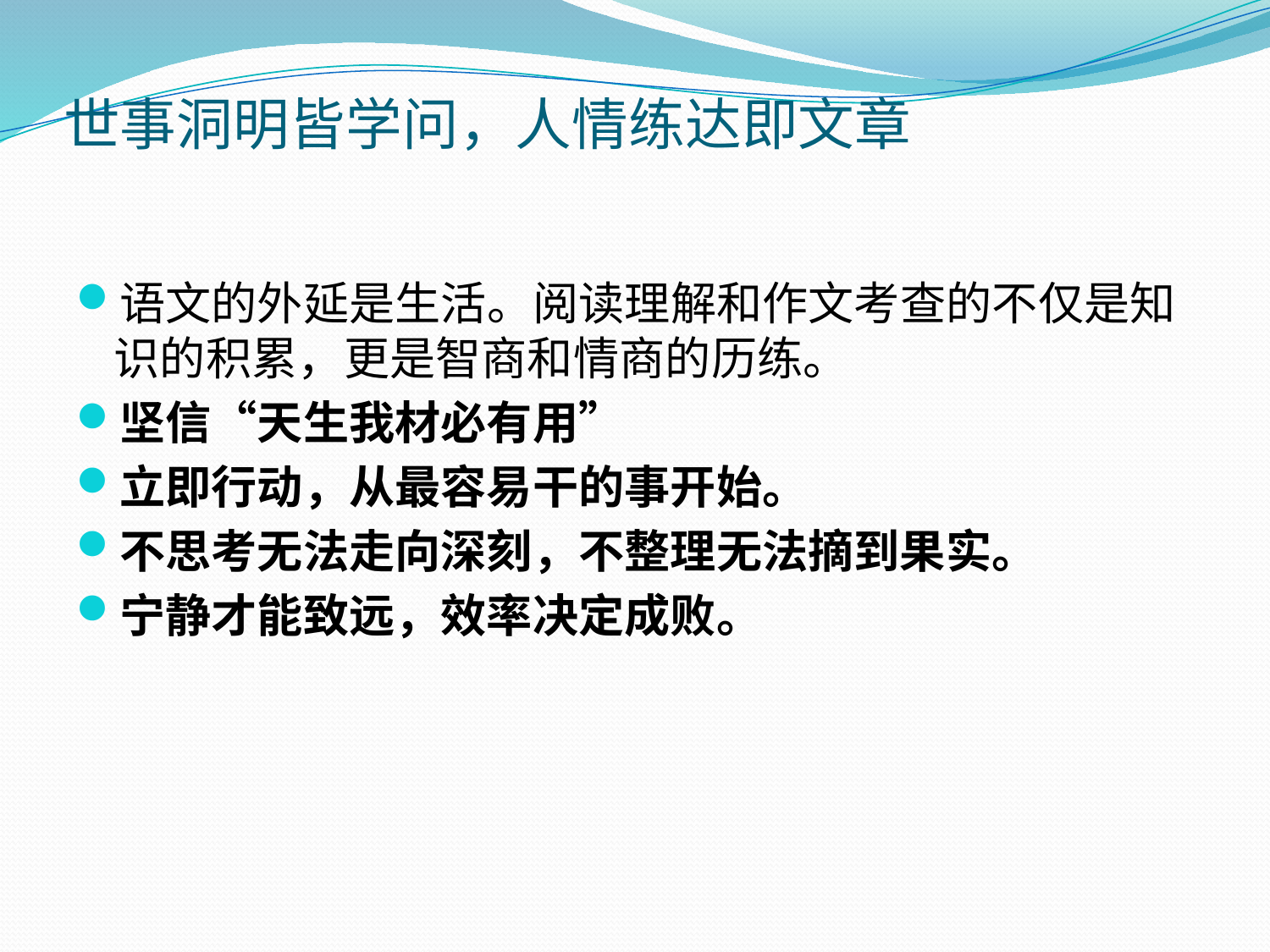

# 世事洞明皆学问，人情练达即文章
语文的外延是生活。阅读理解和作文考查的不仅是知识的积累，更是智商和情商的历练。
坚信“天生我材必有用”
立即行动，从最容易干的事开始。
不思考无法走向深刻，不整理无法摘到果实。
宁静才能致远，效率决定成败。